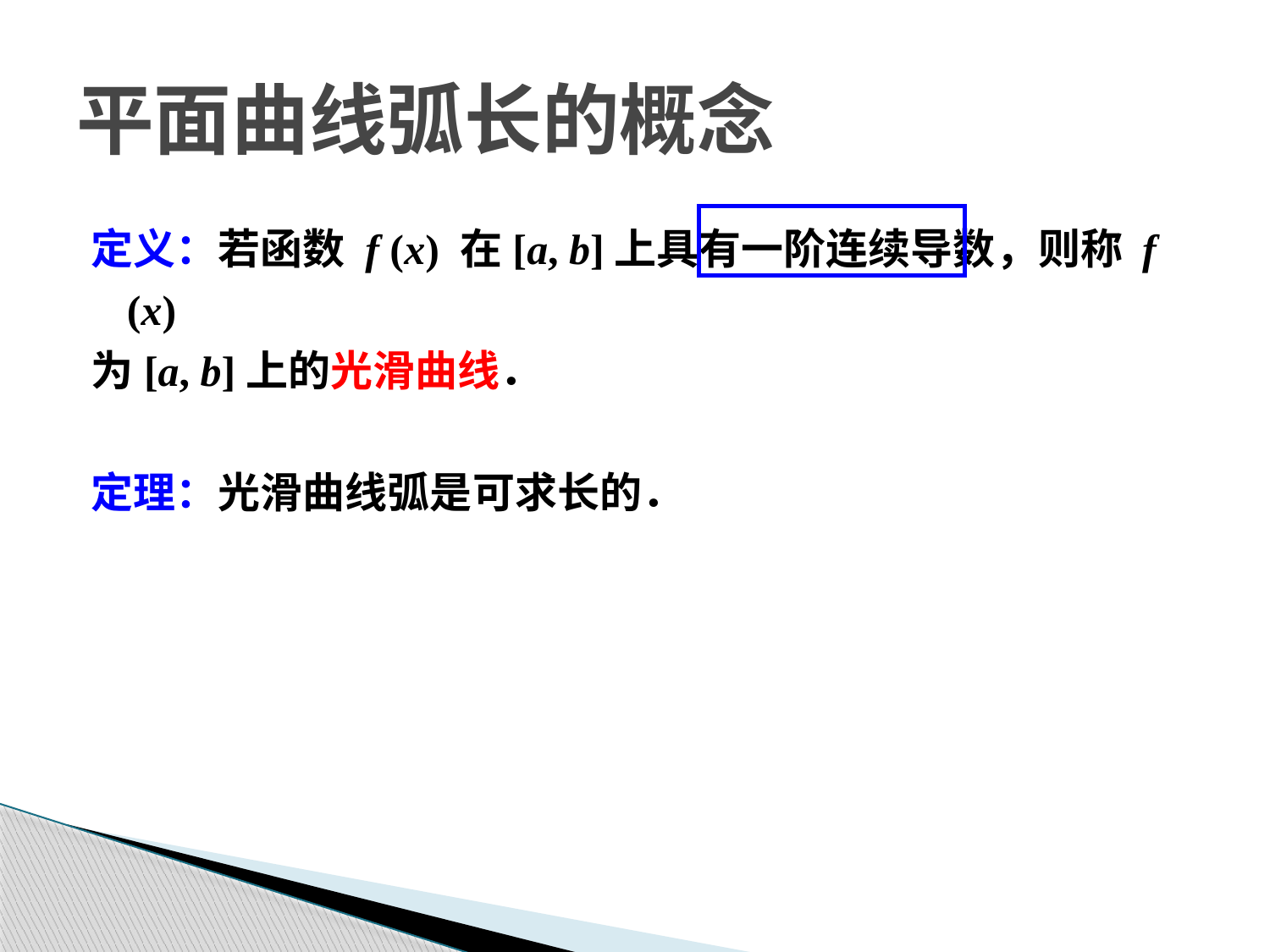

# 平面曲线弧长的概念
定义：若函数 f (x) 在[a, b]上具有一阶连续导数，则称 f (x)
为[a, b]上的光滑曲线．

定理：光滑曲线弧是可求长的．